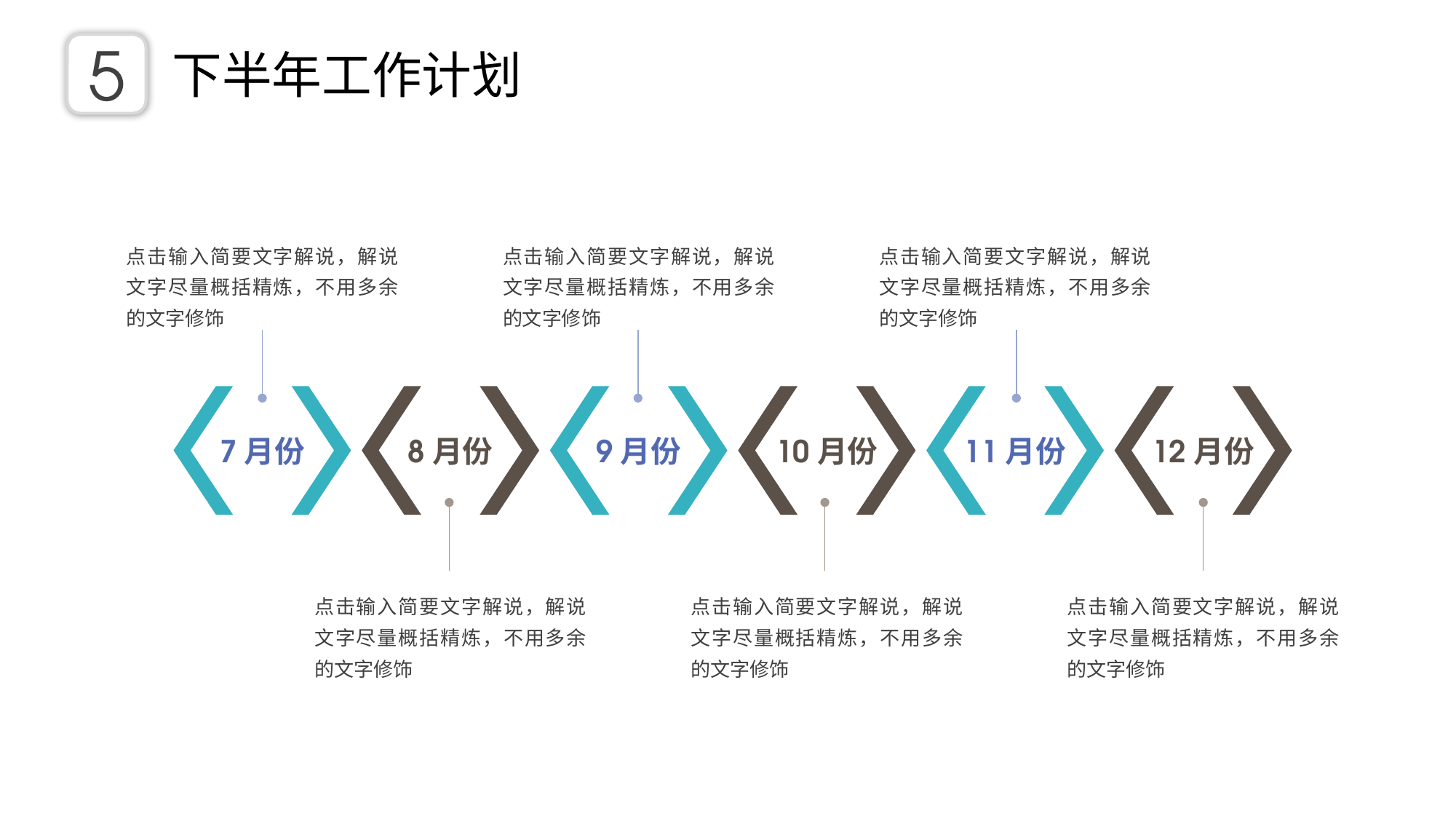

5
下半年工作计划
点击输入简要文字解说，解说文字尽量概括精炼，不用多余的文字修饰
点击输入简要文字解说，解说文字尽量概括精炼，不用多余的文字修饰
点击输入简要文字解说，解说文字尽量概括精炼，不用多余的文字修饰

7月份
8月份
9月份
10月份
11月份
12月份
点击输入简要文字解说，解说文字尽量概括精炼，不用多余的文字修饰
点击输入简要文字解说，解说文字尽量概括精炼，不用多余的文字修饰
点击输入简要文字解说，解说文字尽量概括精炼，不用多余的文字修饰